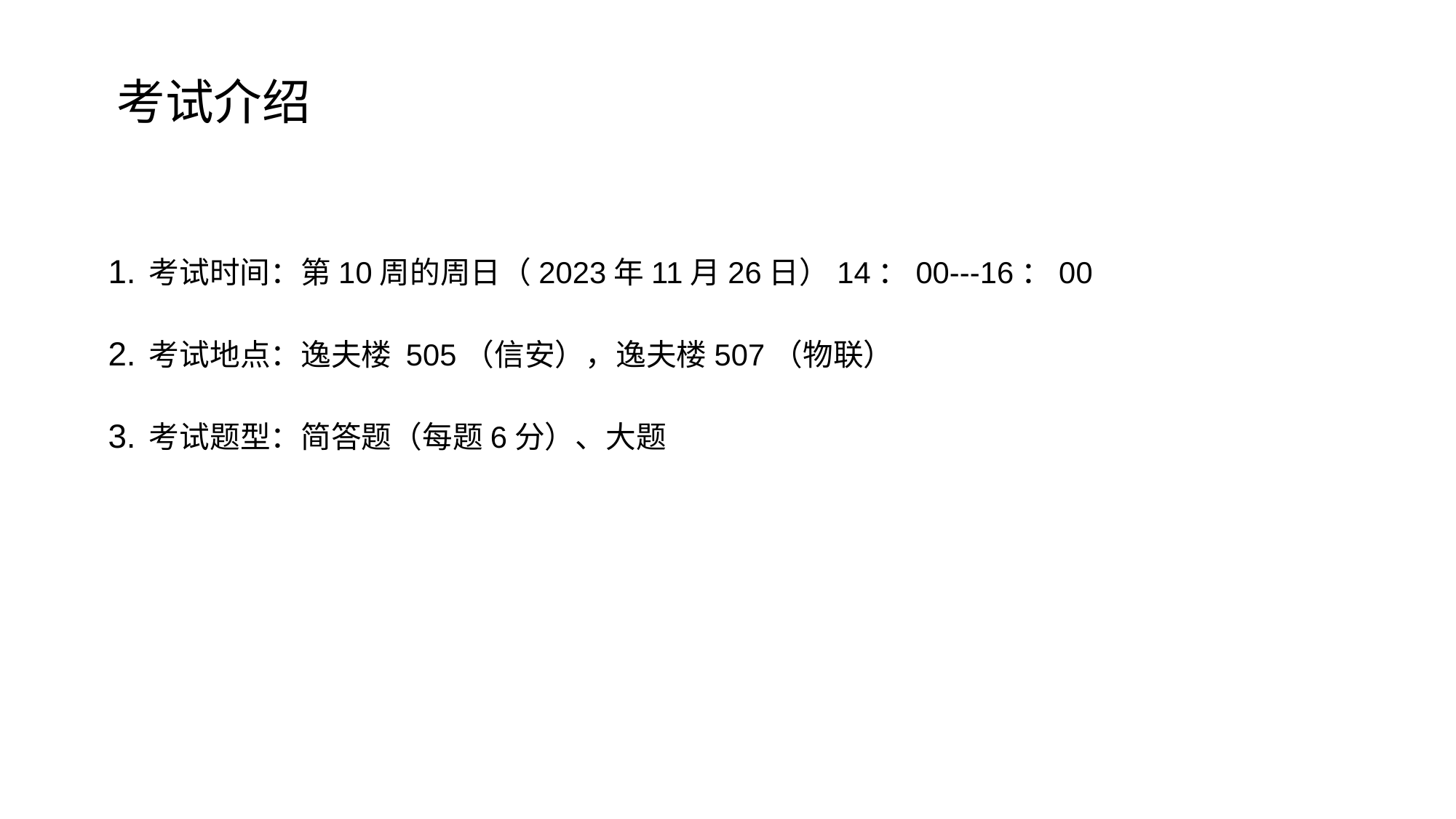

考试介绍
考试时间：第10周的周日（2023年11月26日）14：00---16：00
考试地点：逸夫楼 505（信安），逸夫楼507（物联）
考试题型：简答题（每题6分）、大题